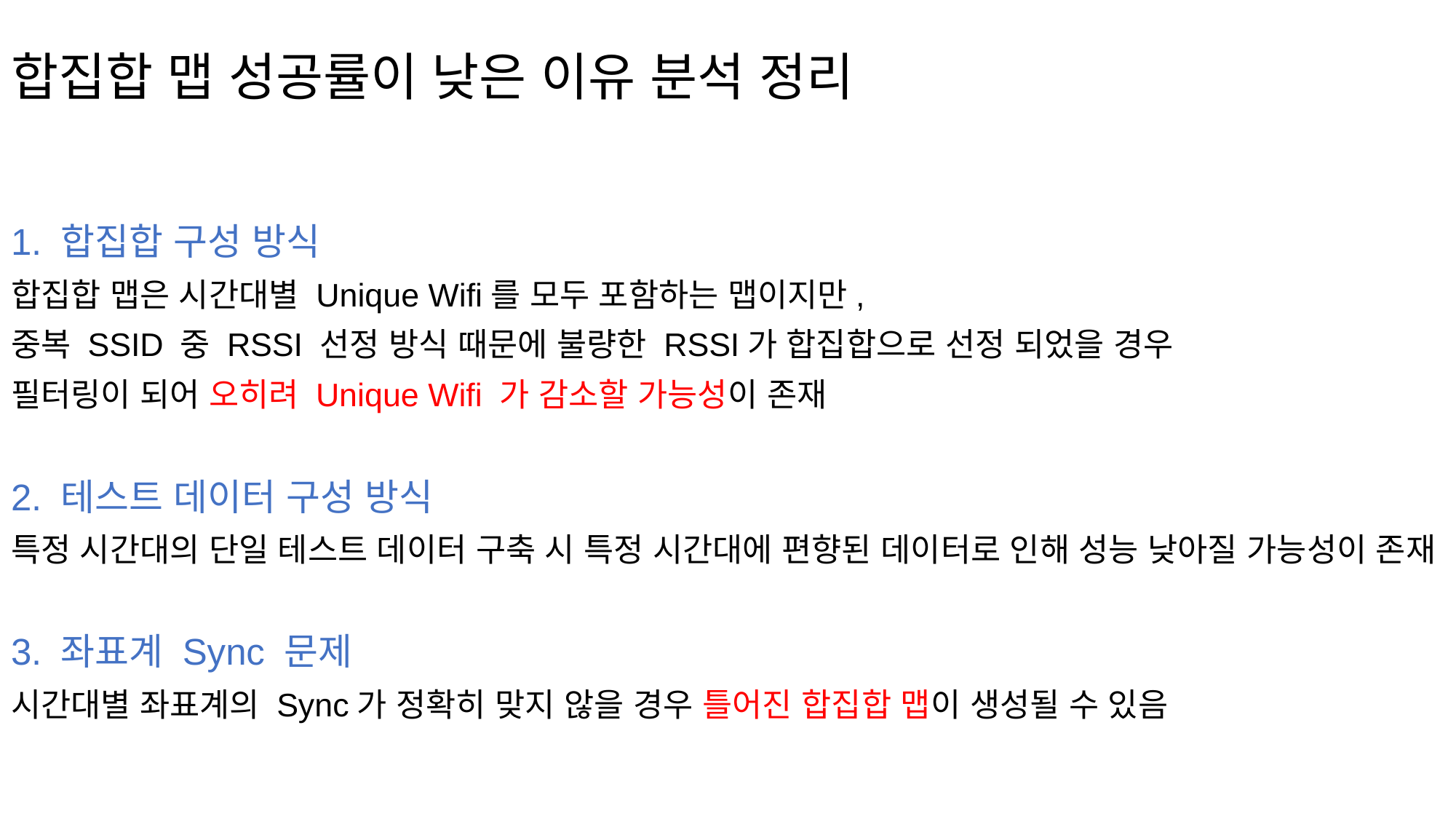

# 합집합 맵 성공률이 낮은 이유 분석 정리
1. 합집합 구성 방식
합집합 맵은 시간대별 Unique Wifi를 모두 포함하는 맵이지만,
중복 SSID 중 RSSI 선정 방식 때문에 불량한 RSSI가 합집합으로 선정 되었을 경우
필터링이 되어 오히려 Unique Wifi 가 감소할 가능성이 존재

2. 테스트 데이터 구성 방식
특정 시간대의 단일 테스트 데이터 구축 시 특정 시간대에 편향된 데이터로 인해 성능 낮아질 가능성이 존재

3. 좌표계 Sync 문제
시간대별 좌표계의 Sync가 정확히 맞지 않을 경우 틀어진 합집합 맵이 생성될 수 있음